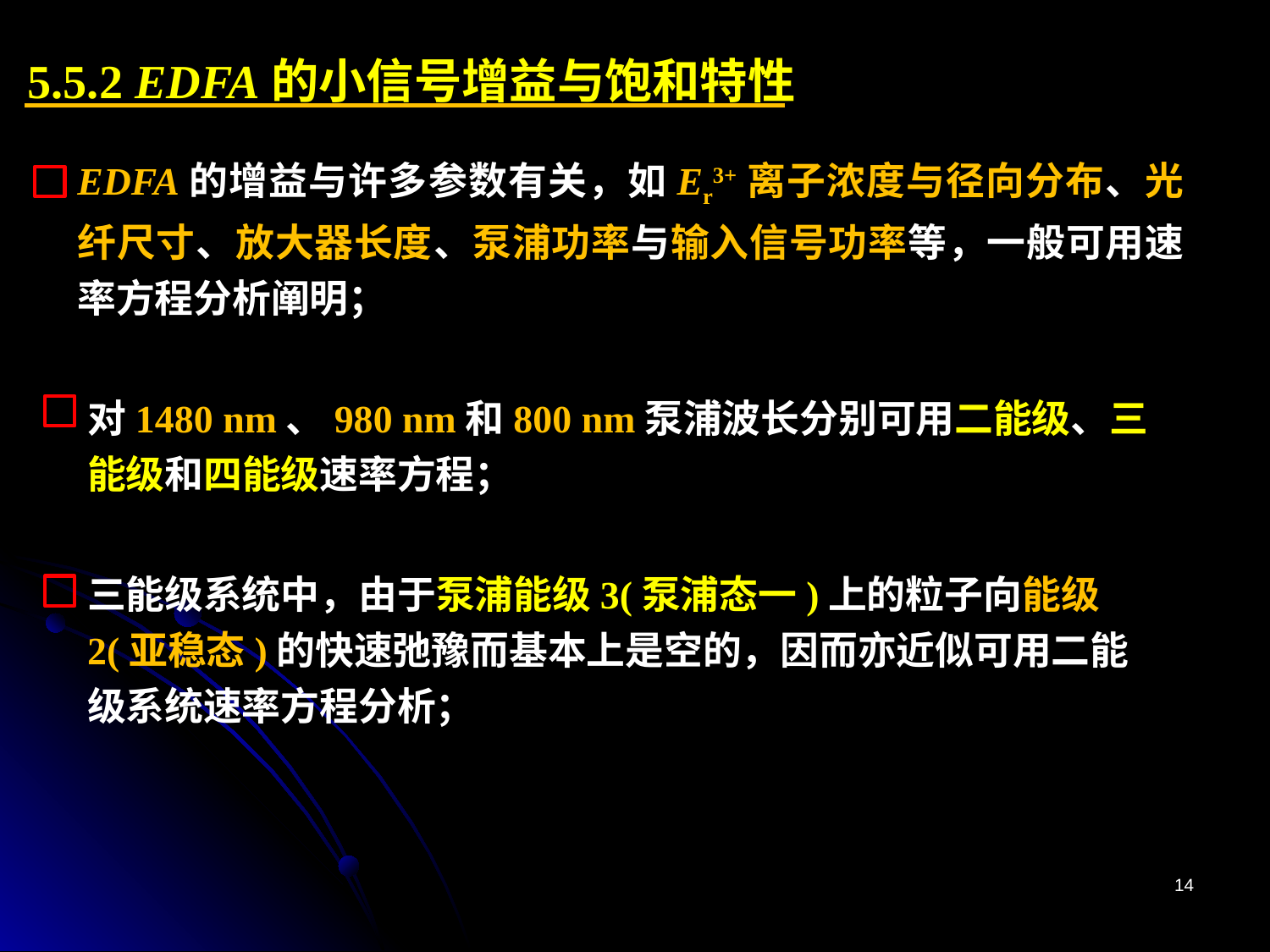

5.5.2 EDFA的小信号增益与饱和特性
EDFA的增益与许多参数有关，如Er3+离子浓度与径向分布、光纤尺寸、放大器长度、泵浦功率与输入信号功率等，一般可用速率方程分析阐明；

对1480 nm、980 nm和800 nm泵浦波长分别可用二能级、三能级和四能级速率方程；

三能级系统中，由于泵浦能级3(泵浦态一)上的粒子向能级2(亚稳态)的快速弛豫而基本上是空的，因而亦近似可用二能级系统速率方程分析；

14